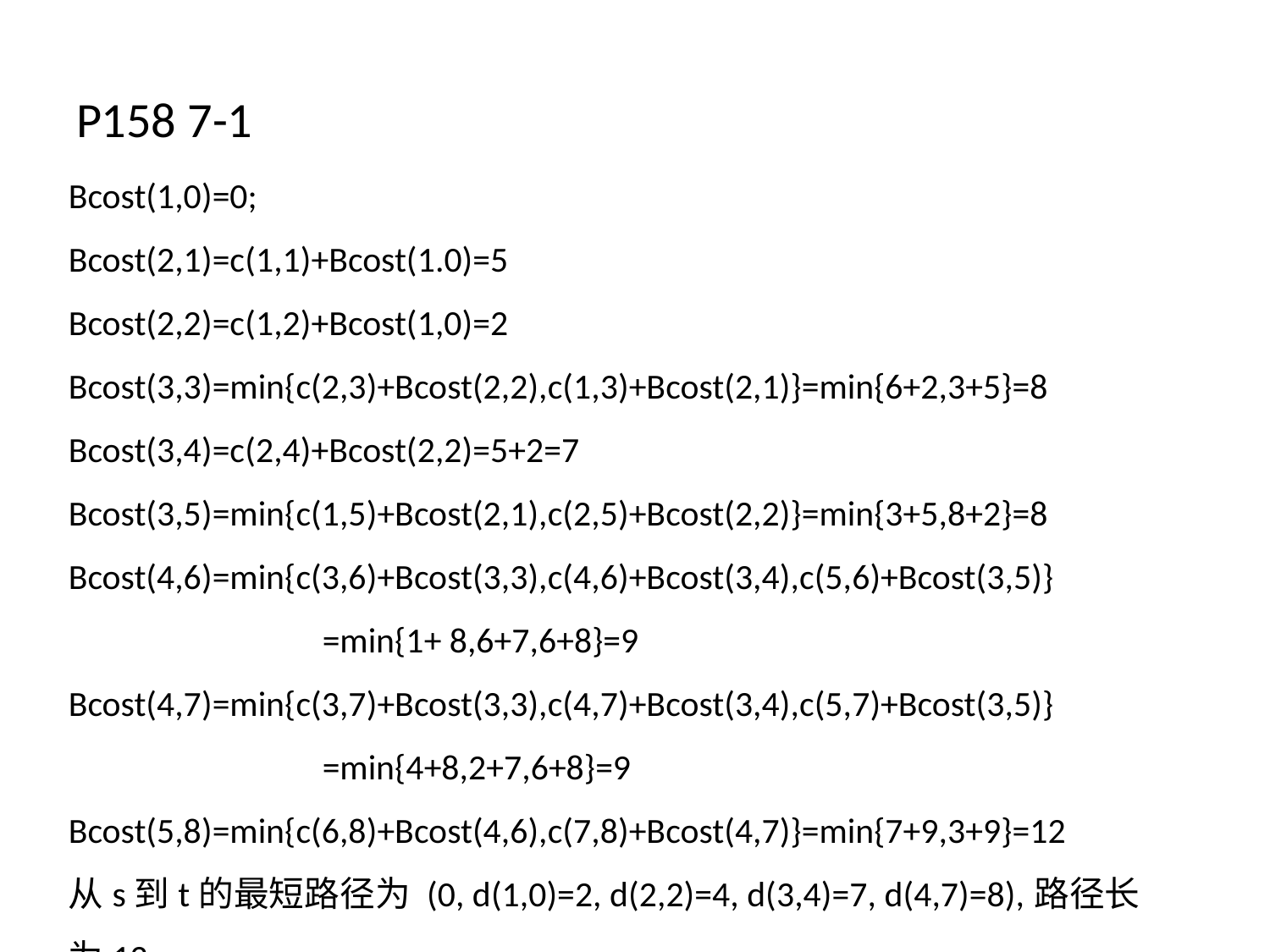

# P158 7-1
Bcost(1,0)=0;
Bcost(2,1)=c(1,1)+Bcost(1.0)=5
Bcost(2,2)=c(1,2)+Bcost(1,0)=2
Bcost(3,3)=min{c(2,3)+Bcost(2,2),c(1,3)+Bcost(2,1)}=min{6+2,3+5}=8
Bcost(3,4)=c(2,4)+Bcost(2,2)=5+2=7
Bcost(3,5)=min{c(1,5)+Bcost(2,1),c(2,5)+Bcost(2,2)}=min{3+5,8+2}=8
Bcost(4,6)=min{c(3,6)+Bcost(3,3),c(4,6)+Bcost(3,4),c(5,6)+Bcost(3,5)}
		=min{1+	8,6+7,6+8}=9
Bcost(4,7)=min{c(3,7)+Bcost(3,3),c(4,7)+Bcost(3,4),c(5,7)+Bcost(3,5)}
		=min{4+8,2+7,6+8}=9
Bcost(5,8)=min{c(6,8)+Bcost(4,6),c(7,8)+Bcost(4,7)}=min{7+9,3+9}=12
从s到t的最短路径为 (0, d(1,0)=2, d(2,2)=4, d(3,4)=7, d(4,7)=8),路径长为12